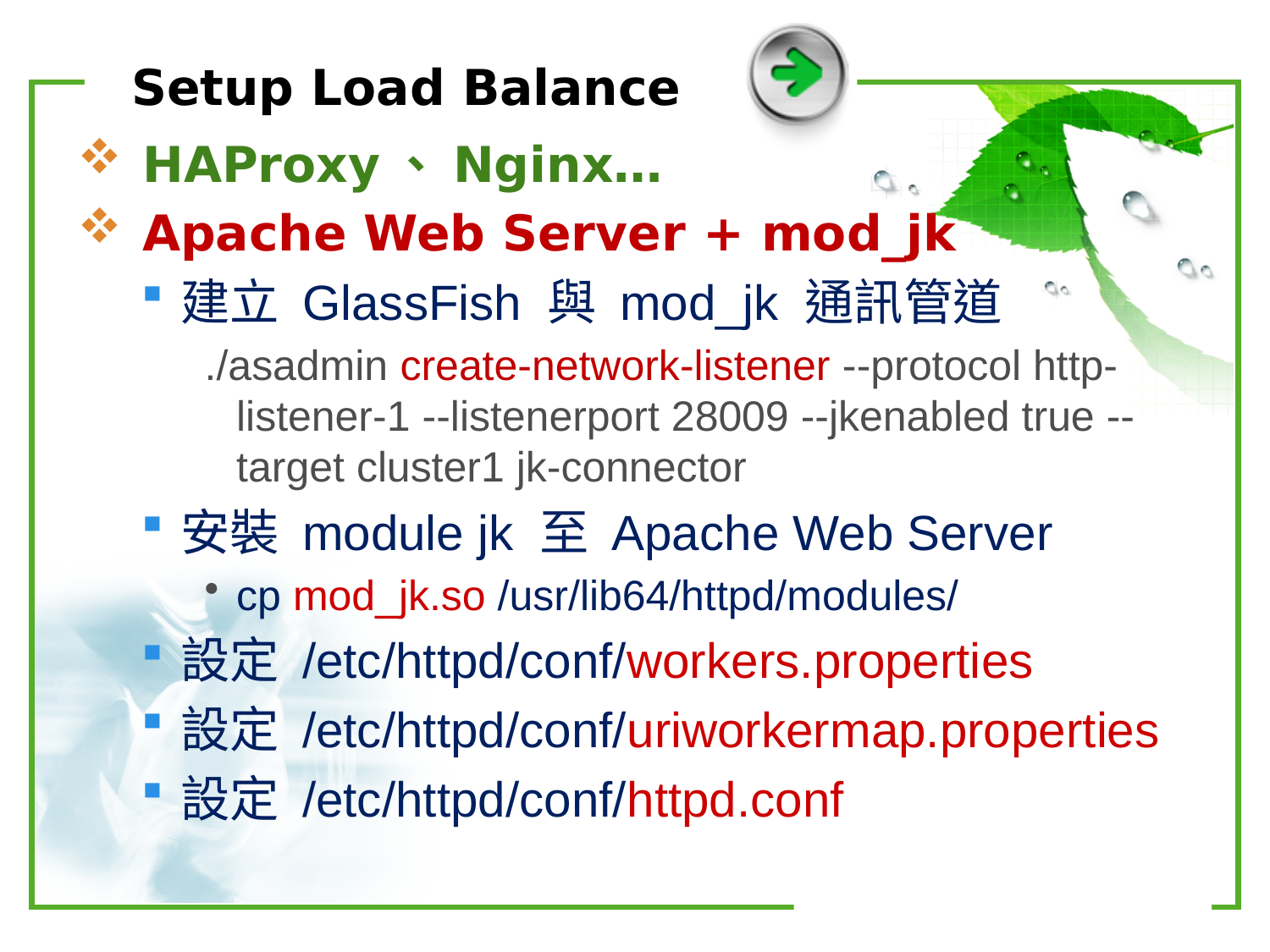

# Setup Load Balance
 HAProxy、Nginx…
 Apache Web Server + mod_jk
建立 GlassFish 與 mod_jk 通訊管道
./asadmin create-network-listener --protocol http-listener-1 --listenerport 28009 --jkenabled true --target cluster1 jk-connector
安裝 module jk 至 Apache Web Server
cp mod_jk.so /usr/lib64/httpd/modules/
設定 /etc/httpd/conf/workers.properties
設定 /etc/httpd/conf/uriworkermap.properties
設定 /etc/httpd/conf/httpd.conf